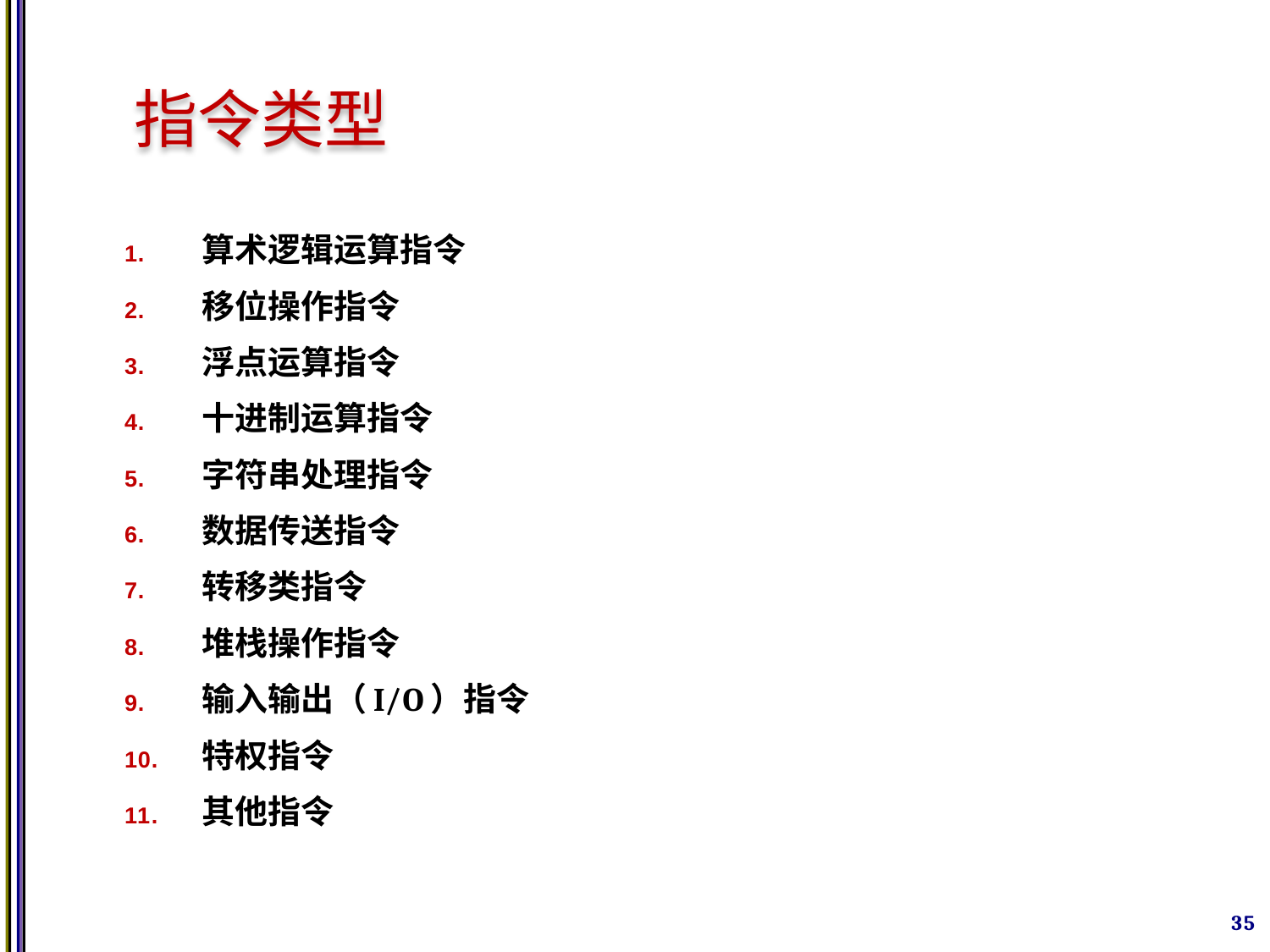

# 指令类型
算术逻辑运算指令
移位操作指令
浮点运算指令
十进制运算指令
字符串处理指令
数据传送指令
转移类指令
堆栈操作指令
输入输出（I/O）指令
特权指令
其他指令
35